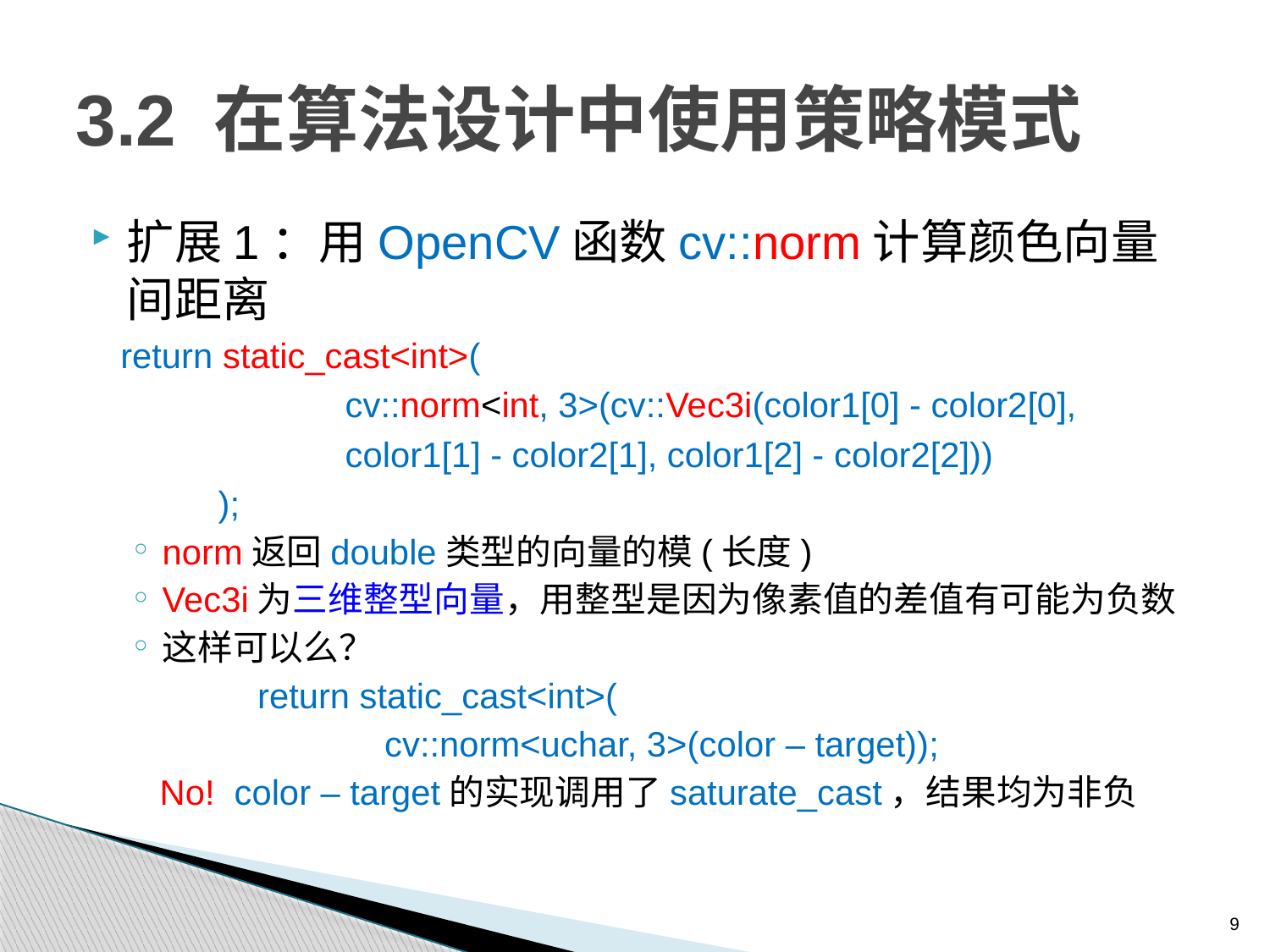

# 3.2 在算法设计中使用策略模式
扩展1：用OpenCV函数cv::norm计算颜色向量间距离
   return static_cast<int>(
		cv::norm<int, 3>(cv::Vec3i(color1[0] - color2[0],
		color1[1] - color2[1], color1[2] - color2[2]))
	);
norm返回double类型的向量的模(长度)
Vec3i为三维整型向量，用整型是因为像素值的差值有可能为负数
这样可以么？
	return static_cast<int>(
		cv::norm<uchar, 3>(color – target));
   No!  color – target的实现调用了saturate_cast，结果均为非负
9